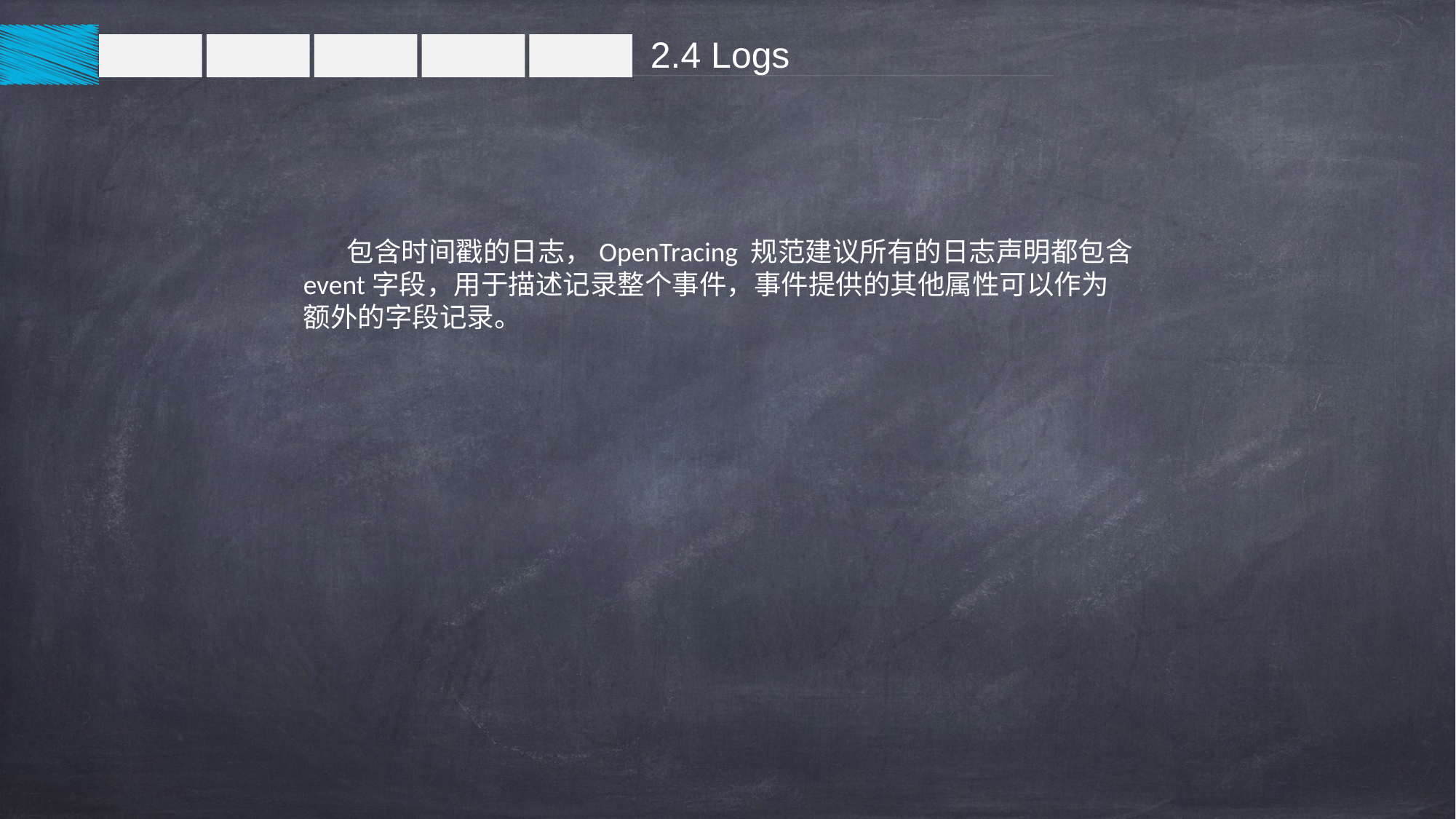

2.4 Logs

      包含时间戳的日志，OpenTracing 规范建议所有的日志声明都包含event字段，用于描述记录整个事件，事件提供的其他属性可以作为额外的字段记录。